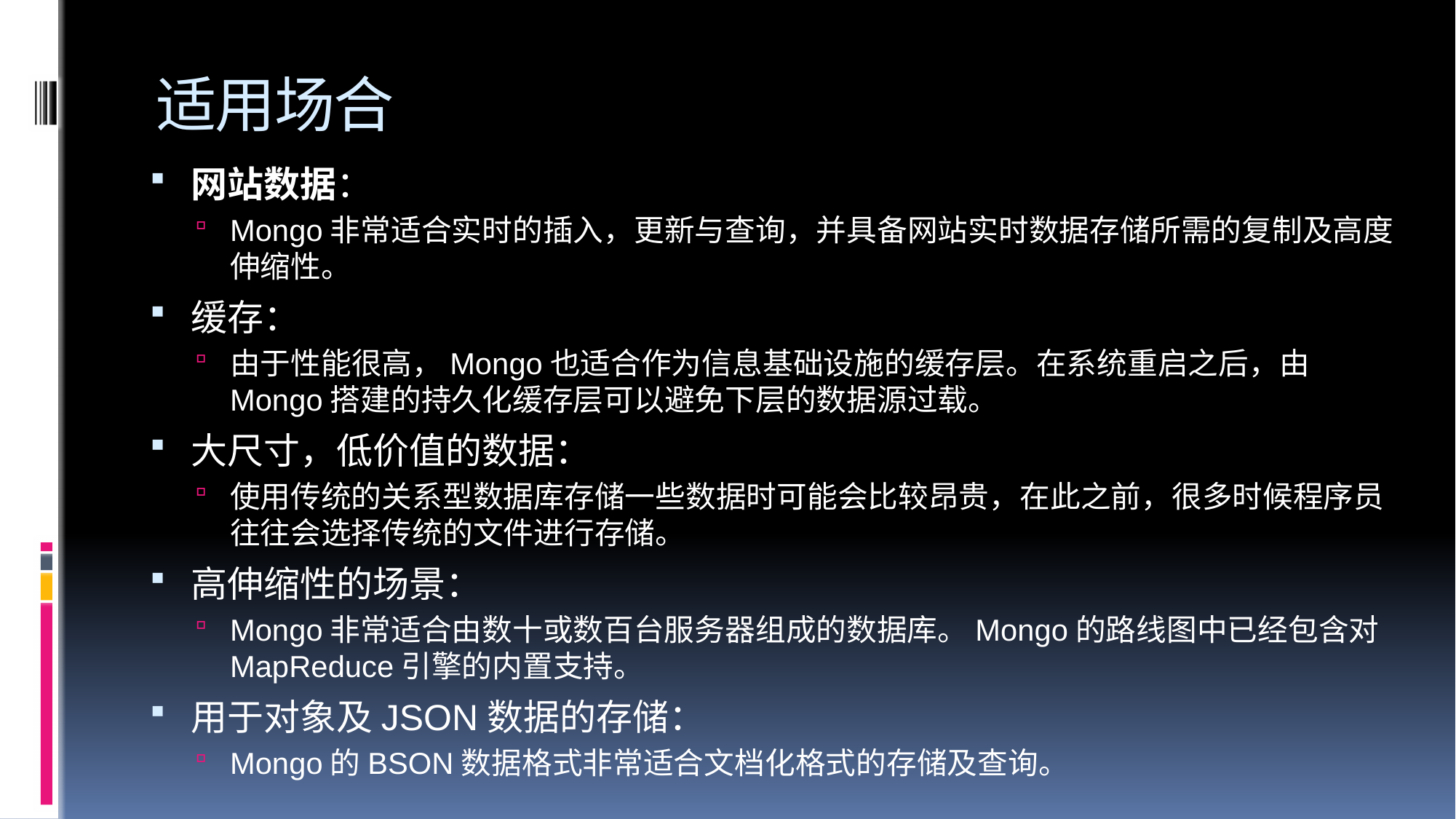

# 适用场合
网站数据：
Mongo非常适合实时的插入，更新与查询，并具备网站实时数据存储所需的复制及高度伸缩性。
缓存：
由于性能很高，Mongo也适合作为信息基础设施的缓存层。在系统重启之后，由Mongo搭建的持久化缓存层可以避免下层的数据源过载。
大尺寸，低价值的数据：
使用传统的关系型数据库存储一些数据时可能会比较昂贵，在此之前，很多时候程序员往往会选择传统的文件进行存储。
高伸缩性的场景：
Mongo非常适合由数十或数百台服务器组成的数据库。Mongo的路线图中已经包含对MapReduce引擎的内置支持。
用于对象及JSON数据的存储：
Mongo的BSON数据格式非常适合文档化格式的存储及查询。